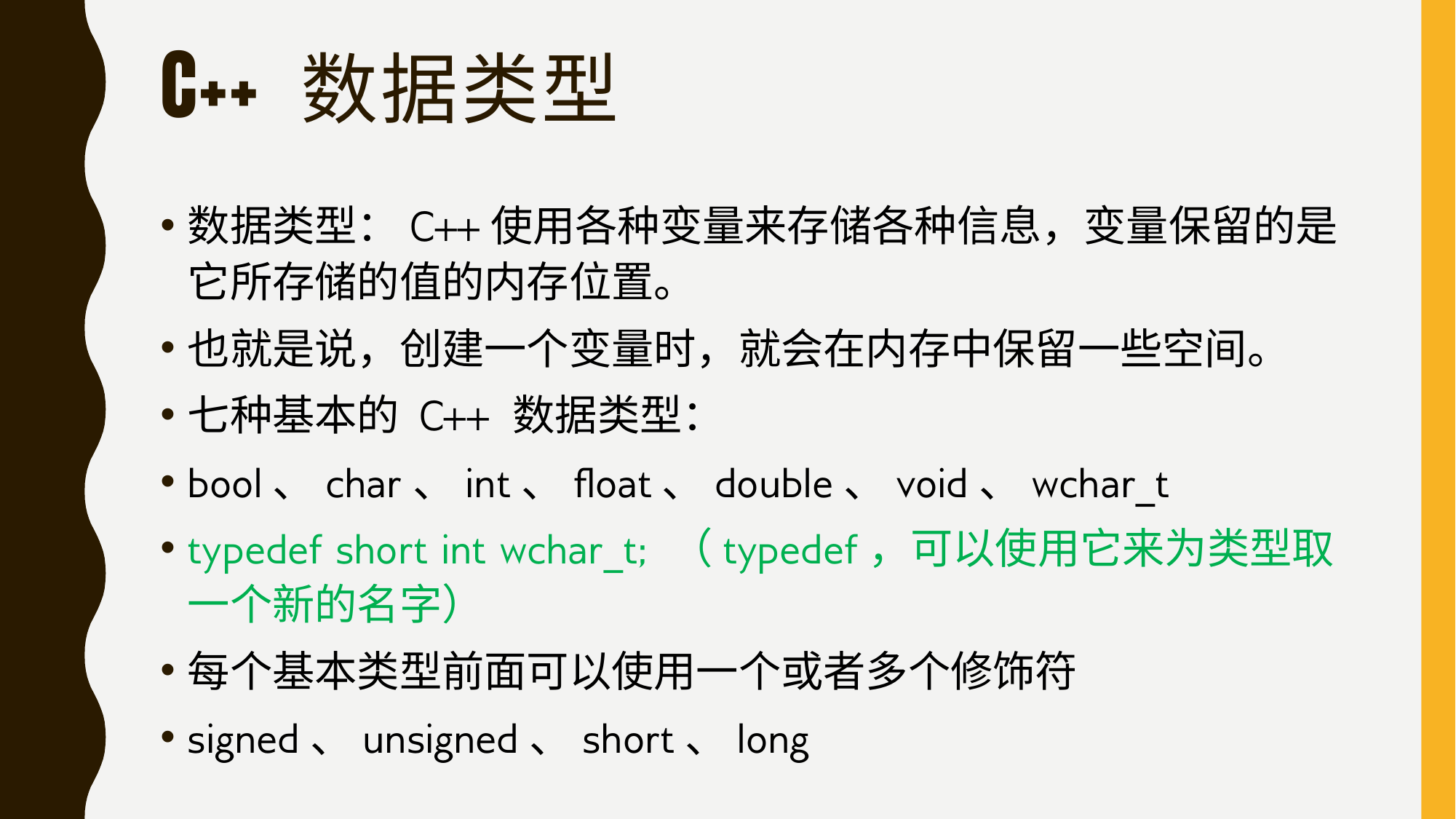

# C++ 数据类型
数据类型：C++使用各种变量来存储各种信息，变量保留的是它所存储的值的内存位置。
也就是说，创建一个变量时，就会在内存中保留一些空间。
七种基本的 C++ 数据类型：
bool、char、int、float、double、void、wchar_t
typedef short int wchar_t; （typedef，可以使用它来为类型取一个新的名字）
每个基本类型前面可以使用一个或者多个修饰符
signed、unsigned、short、long